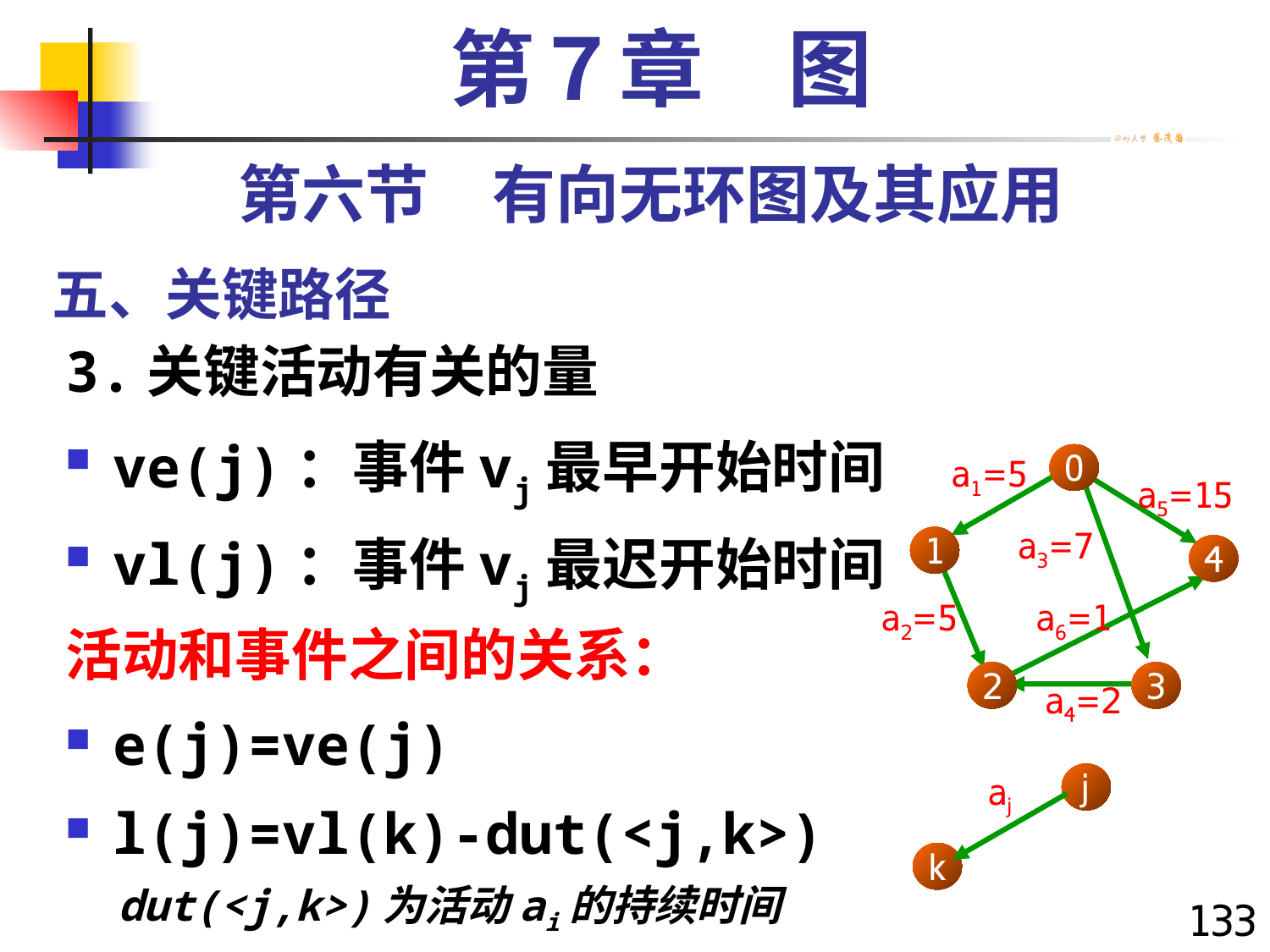

第７章　图
第六节　有向无环图及其应用
# 五、关键路径
3.关键活动有关的量
ve(j)：事件vj最早开始时间
vl(j)：事件vj最迟开始时间
活动和事件之间的关系：
e(j)=ve(j)
l(j)=vl(k)-dut(<j,k>)
　dut(<j,k>)为活动ai的持续时间
0

1
4

2
3

a1=5
a5=15
a3=7
a2=5
a6=1
a4=2
aj
j

k
133